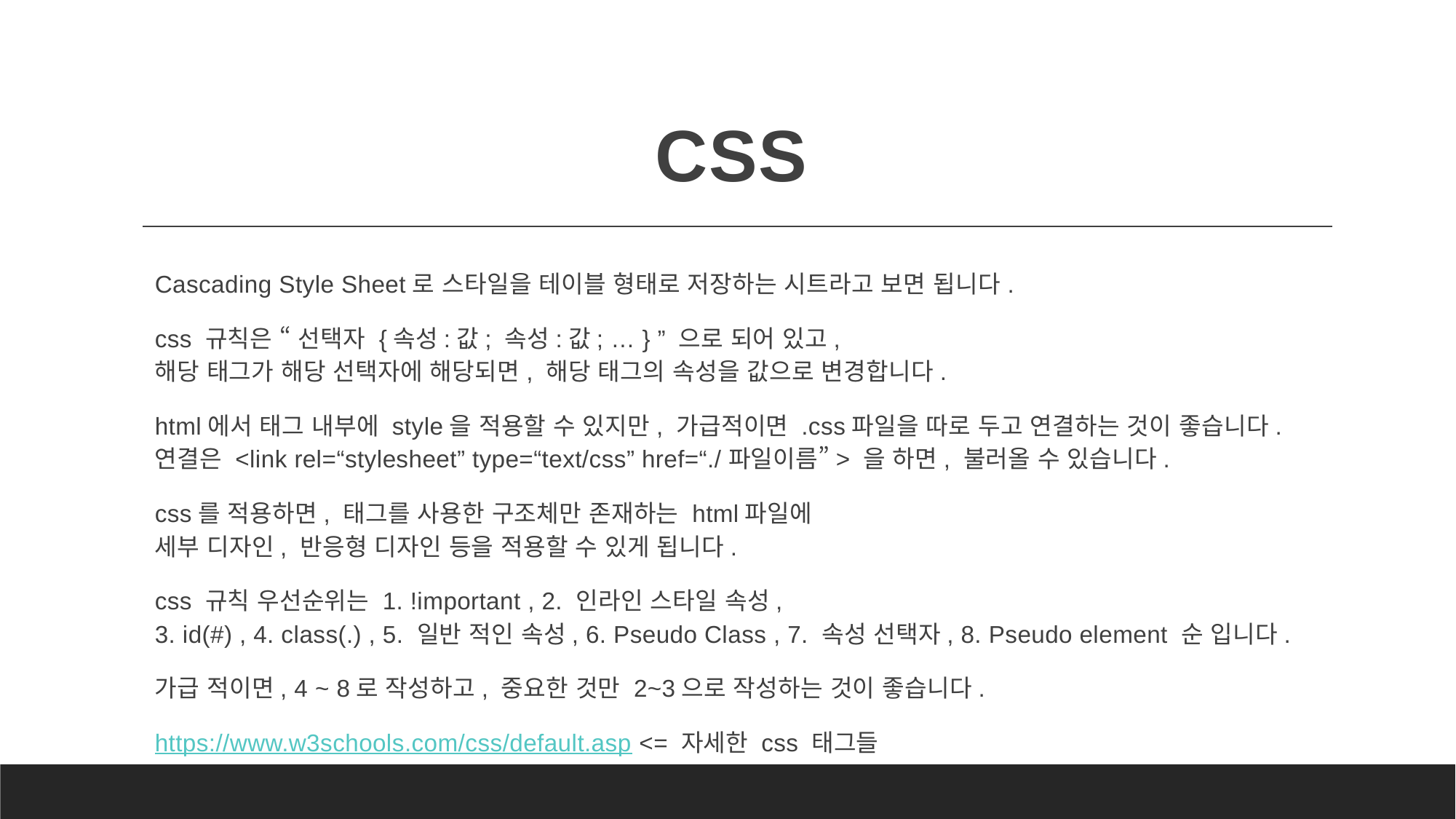

# CSS
Cascading Style Sheet로 스타일을 테이블 형태로 저장하는 시트라고 보면 됩니다.
css 규칙은 “ 선택자 {속성:값; 속성:값; … } ” 으로 되어 있고,
해당 태그가 해당 선택자에 해당되면, 해당 태그의 속성을 값으로 변경합니다.
html에서 태그 내부에 style을 적용할 수 있지만, 가급적이면 .css파일을 따로 두고 연결하는 것이 좋습니다.
연결은 <link rel=“stylesheet” type=“text/css” href=“./파일이름”> 을 하면, 불러올 수 있습니다.
css를 적용하면, 태그를 사용한 구조체만 존재하는 html파일에
세부 디자인, 반응형 디자인 등을 적용할 수 있게 됩니다.
css 규칙 우선순위는 1. !important , 2. 인라인 스타일 속성,
3. id(#) , 4. class(.) , 5. 일반 적인 속성, 6. Pseudo Class , 7. 속성 선택자, 8. Pseudo element 순 입니다.
가급 적이면, 4 ~ 8로 작성하고, 중요한 것만 2~3으로 작성하는 것이 좋습니다.
https://www.w3schools.com/css/default.asp <= 자세한 css 태그들